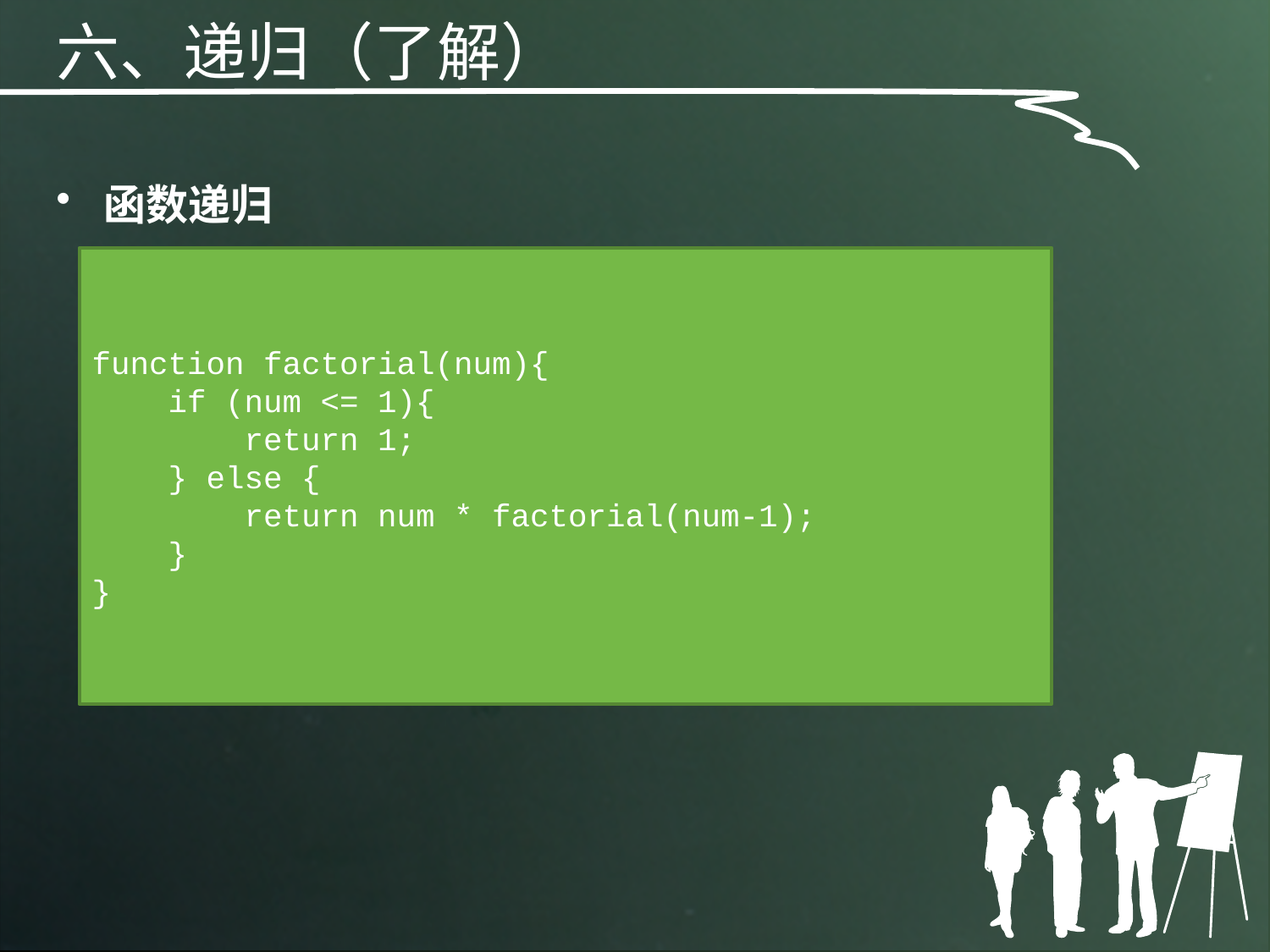

六、递归（了解）

函数递归
function factorial(num){
    if (num <= 1){
        return 1;
    } else {
        return num * factorial(num-1);
    }
}